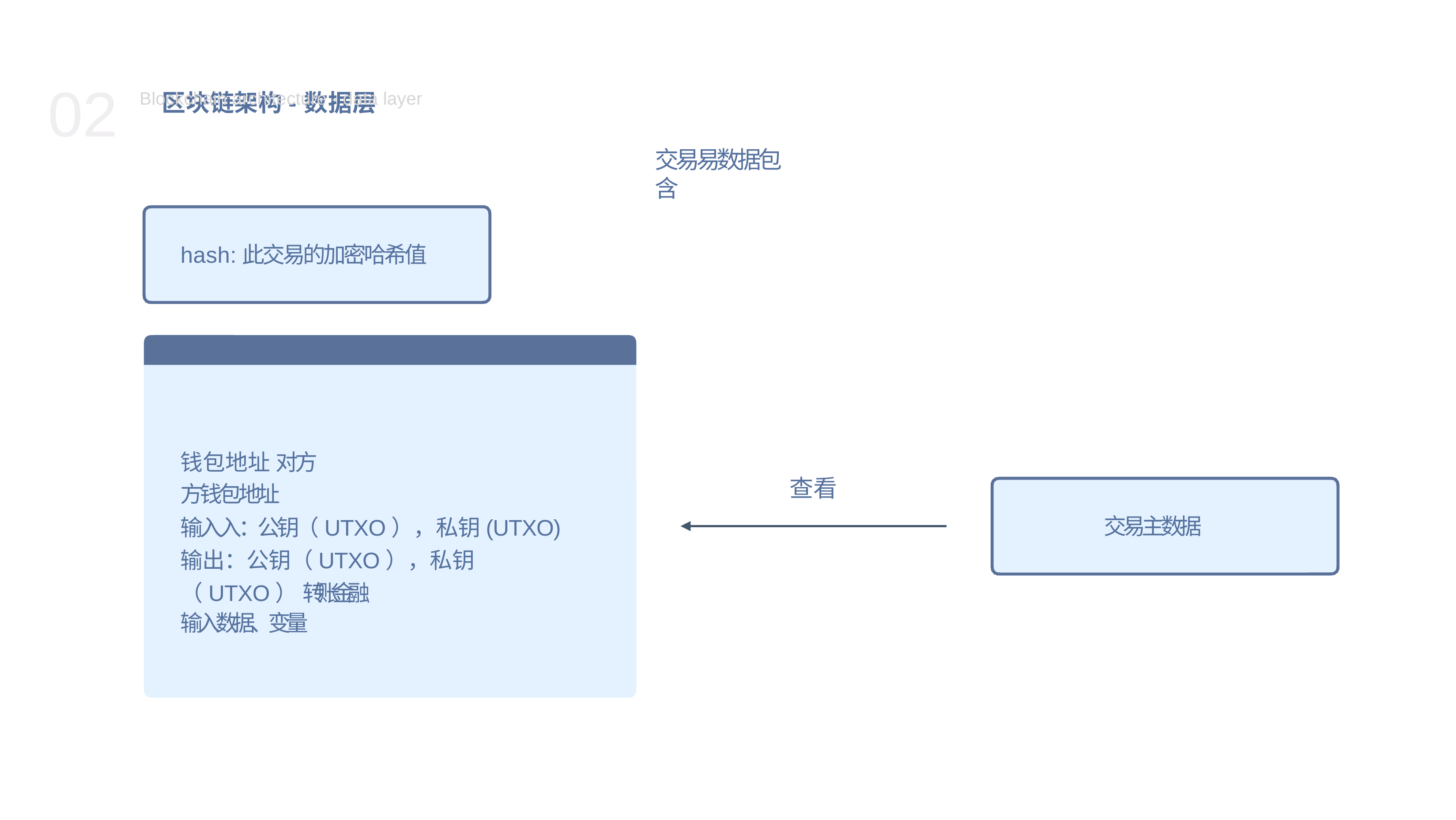

# 02 区块链架构-数据层
Blockchain architecture - data layer
交易易数据包含

hash:此交易的加密哈希值

钱包地址 对⽅方钱包地址
输⼊入：公钥（UTXO），私钥(UTXO) 输出：公钥（UTXO），私钥（UTXO） 转账金融
输入数据、变量
查看

交易主数据